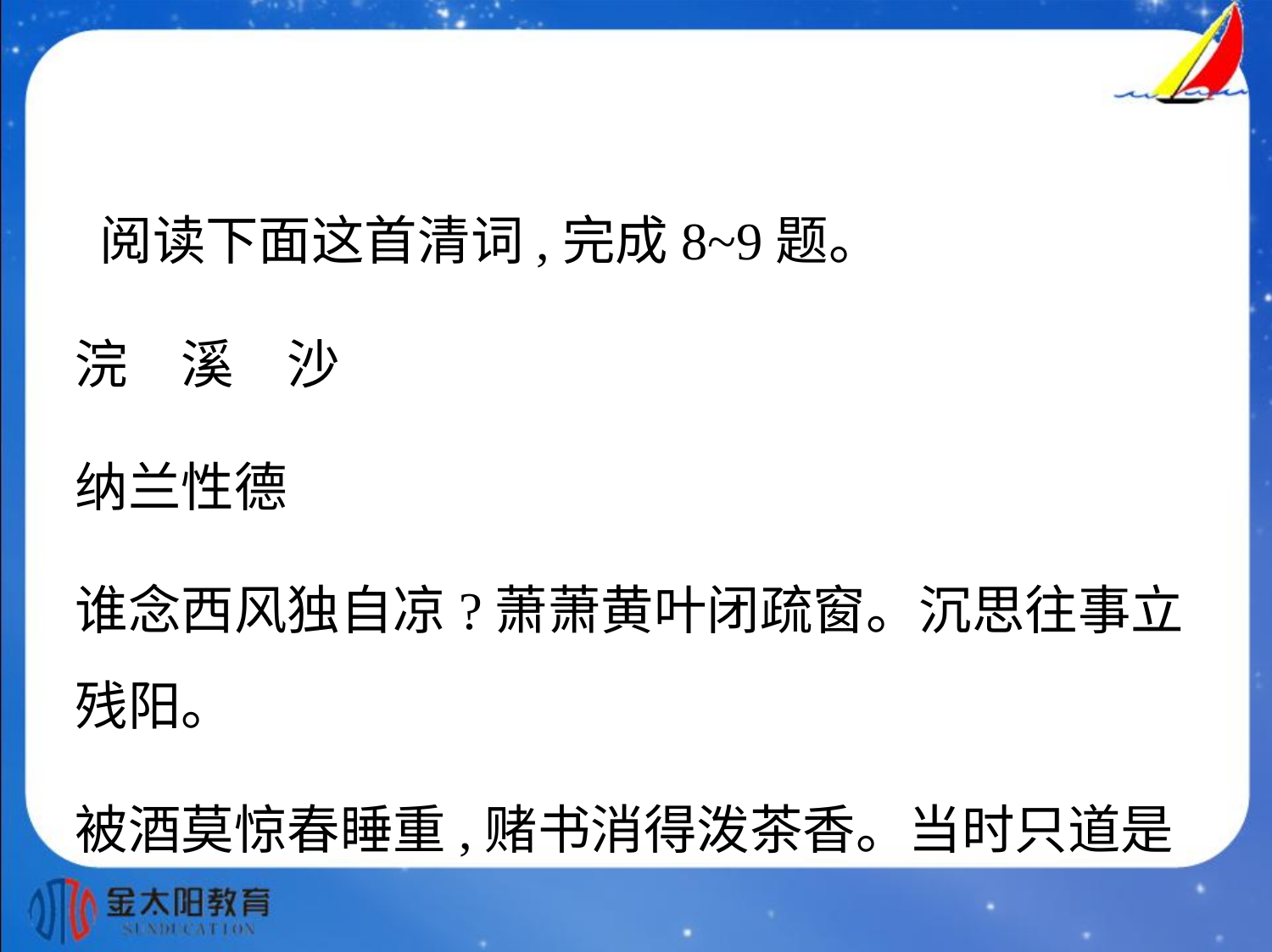

阅读下面这首清词,完成8~9题。
浣　溪　沙
纳兰性德
谁念西风独自凉?萧萧黄叶闭疏窗。沉思往事立
残阳。
被酒莫惊春睡重,赌书消得泼茶香。当时只道是